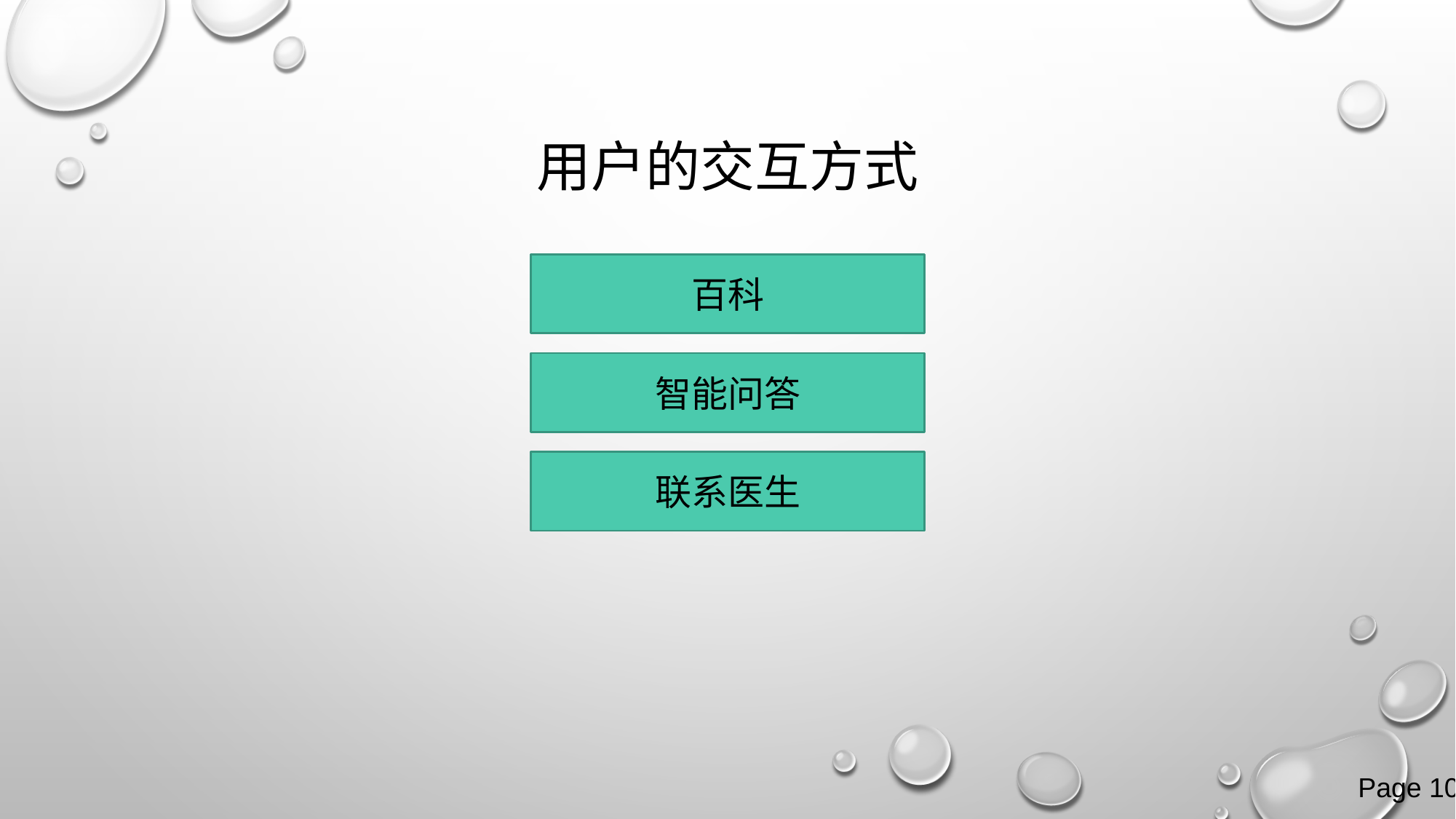

# 用户的交互方式
百科
智能问答
联系医生
Page 10